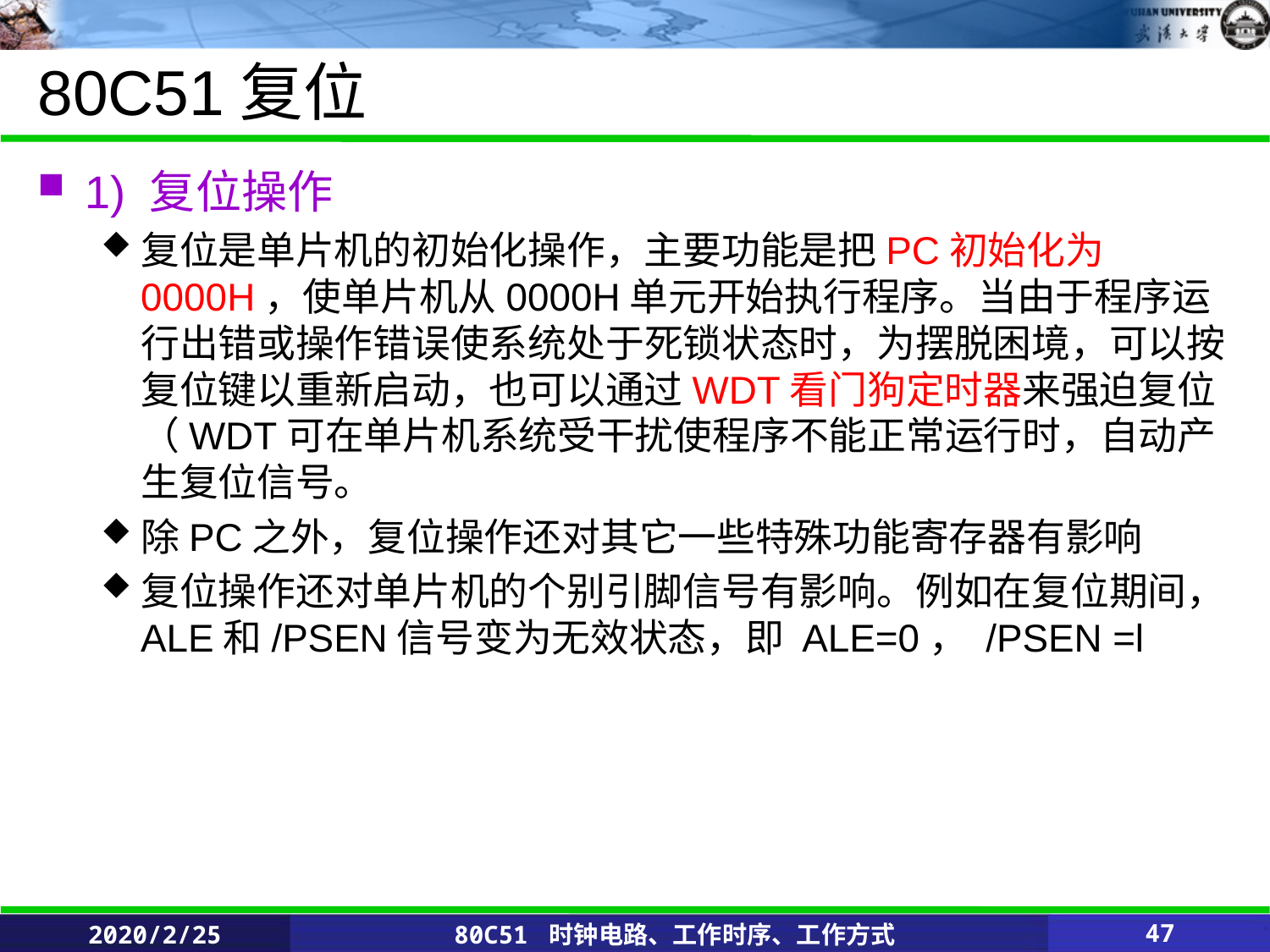

# 80C51复位
1) 复位操作
复位是单片机的初始化操作，主要功能是把PC初始化为0000H，使单片机从0000H单元开始执行程序。当由于程序运行出错或操作错误使系统处于死锁状态时，为摆脱困境，可以按复位键以重新启动，也可以通过WDT看门狗定时器来强迫复位（WDT可在单片机系统受干扰使程序不能正常运行时，自动产生复位信号。
除PC之外，复位操作还对其它一些特殊功能寄存器有影响
复位操作还对单片机的个别引脚信号有影响。例如在复位期间，ALE和/PSEN信号变为无效状态，即 ALE=0， /PSEN =l
2020/2/25
80C51 时钟电路、工作时序、工作方式
47